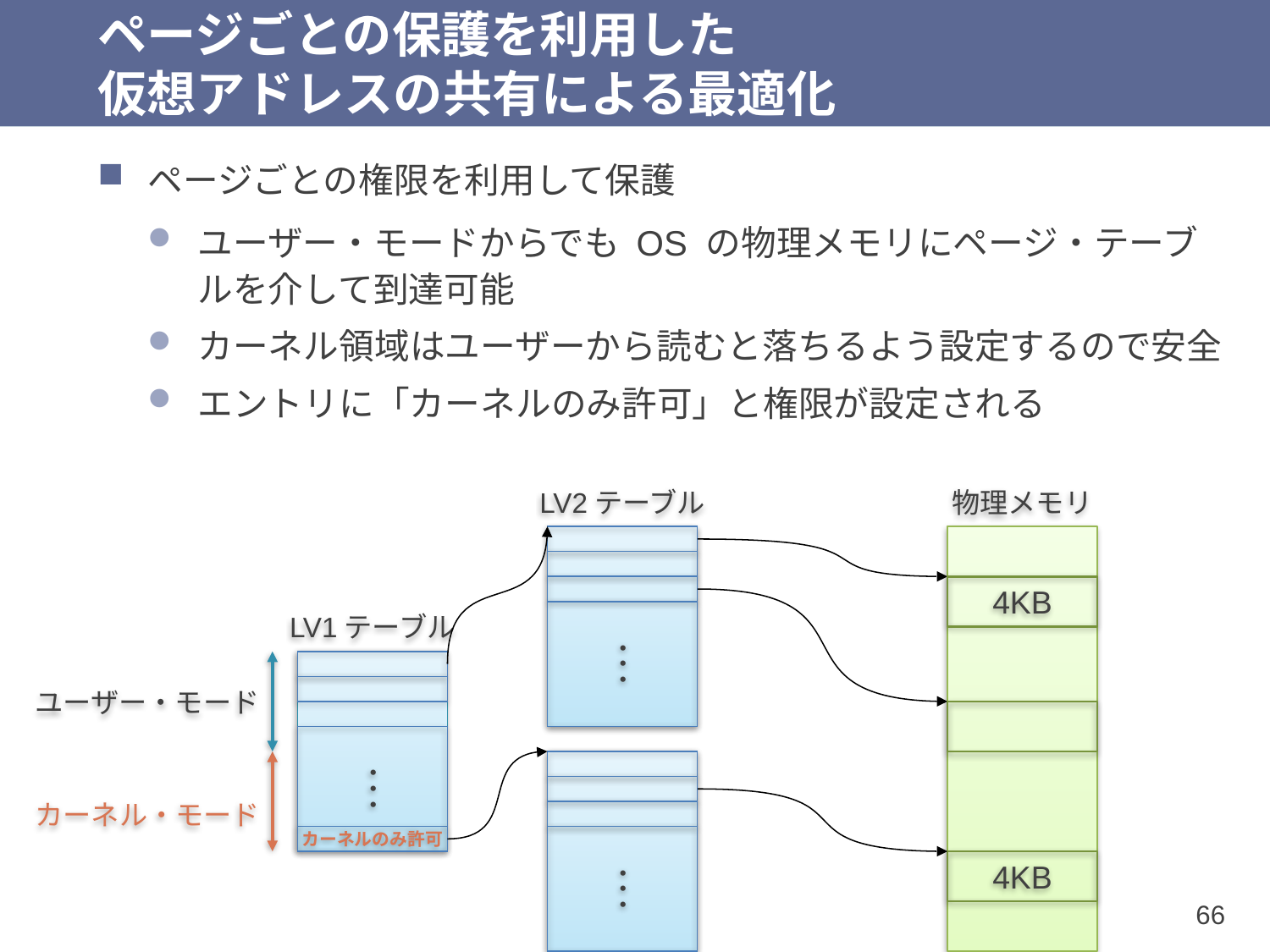

# ページごとの保護を利用した 仮想アドレスの共有による最適化
ページごとの権限を利用して保護
ユーザー・モードからでも OS の物理メモリにページ・テーブルを介して到達可能
カーネル領域はユーザーから読むと落ちるよう設定するので安全
エントリに「カーネルのみ許可」と権限が設定される
LV2テーブル
物理メモリ

4KB
LV1テーブル
･･･

ユーザー・モード

･･･

カーネル・モード

カーネルのみ許可
･･･
4KB